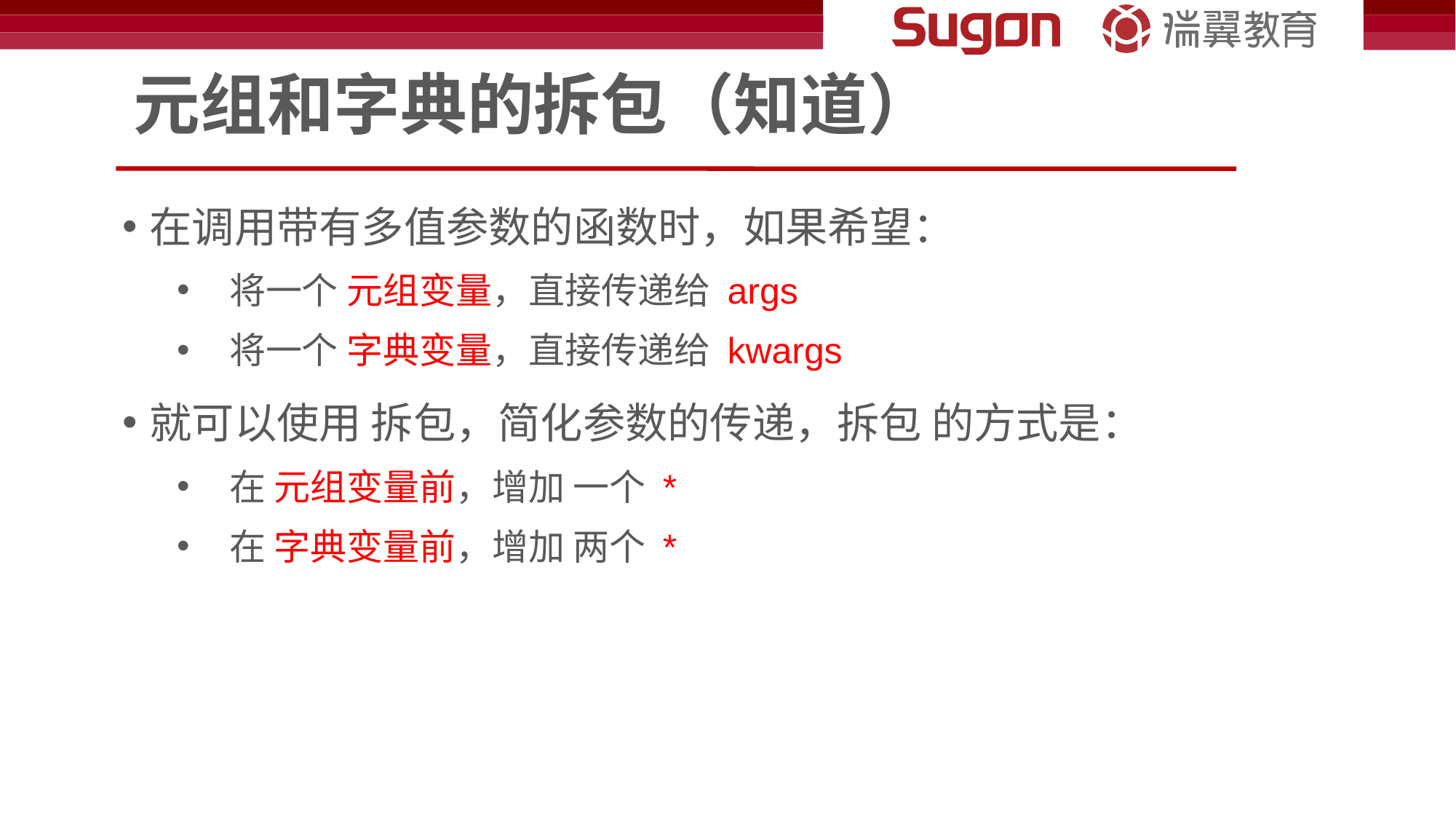

# 元组和字典的拆包（知道）
在调用带有多值参数的函数时，如果希望：
  将一个 元组变量，直接传递给 args
  将一个 字典变量，直接传递给 kwargs
就可以使用 拆包，简化参数的传递，拆包 的方式是：
  在 元组变量前，增加 一个 *
  在 字典变量前，增加 两个 *